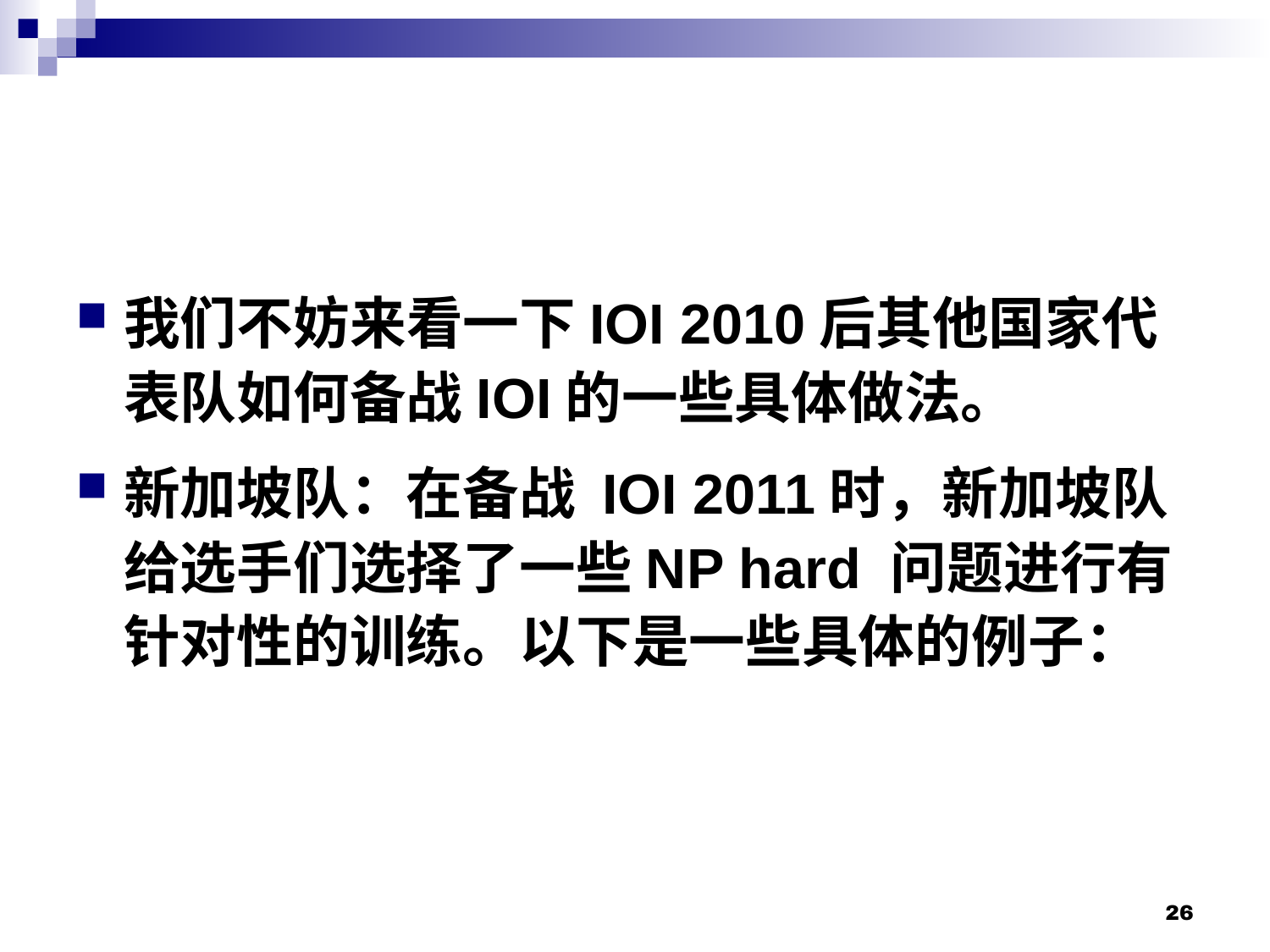

#
我们不妨来看一下IOI 2010后其他国家代表队如何备战IOI的一些具体做法。
新加坡队：在备战 IOI 2011时，新加坡队给选手们选择了一些NP hard 问题进行有针对性的训练。以下是一些具体的例子：
26